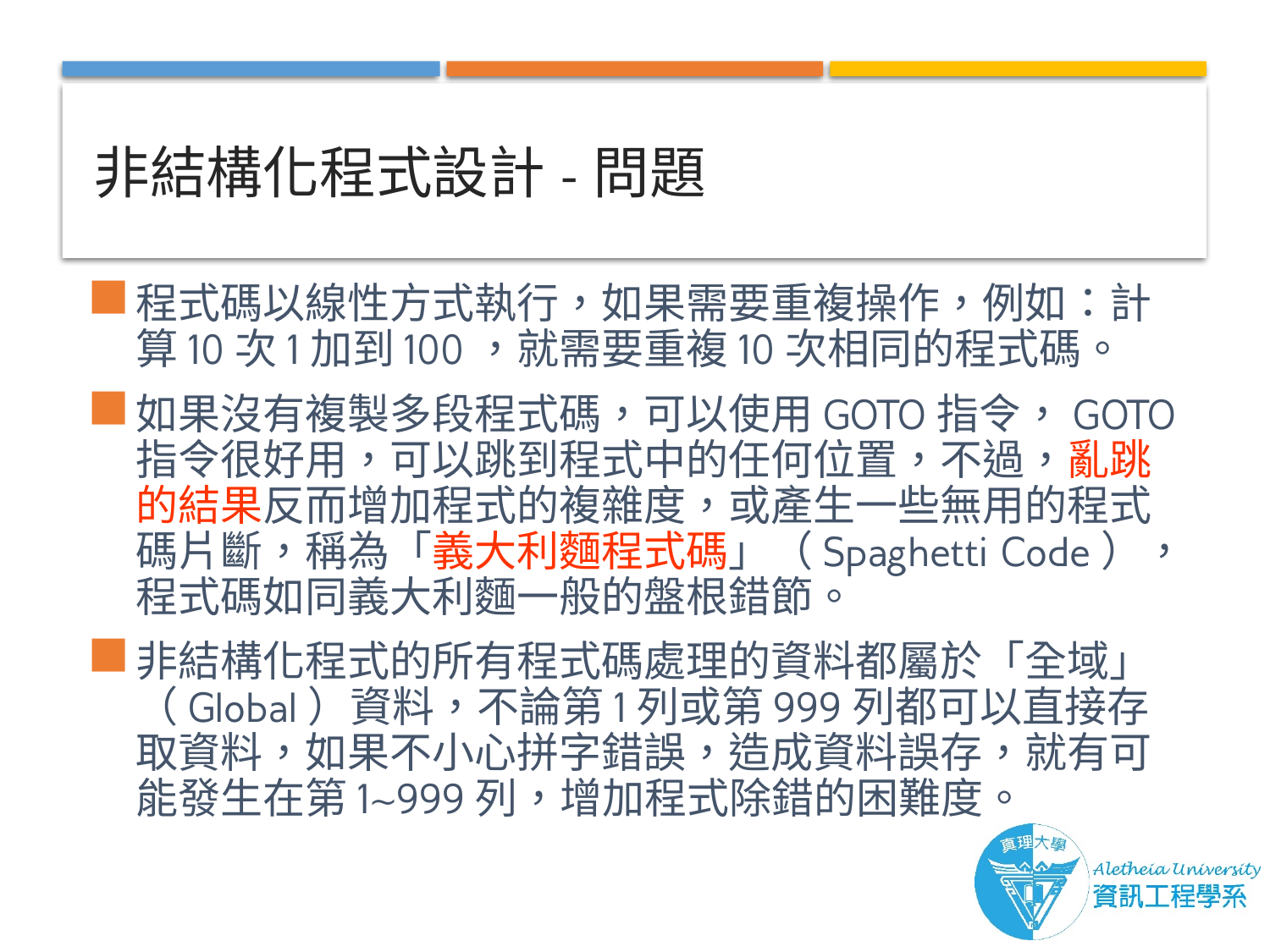

# 非結構化程式設計-問題
程式碼以線性方式執行，如果需要重複操作，例如：計算10次1加到100，就需要重複10次相同的程式碼。
如果沒有複製多段程式碼，可以使用GOTO指令，GOTO指令很好用，可以跳到程式中的任何位置，不過，亂跳的結果反而增加程式的複雜度，或產生一些無用的程式碼片斷，稱為「義大利麵程式碼」（Spaghetti Code），程式碼如同義大利麵一般的盤根錯節。
非結構化程式的所有程式碼處理的資料都屬於「全域」（Global）資料，不論第1列或第999列都可以直接存取資料，如果不小心拼字錯誤，造成資料誤存，就有可能發生在第1~999列，增加程式除錯的困難度。